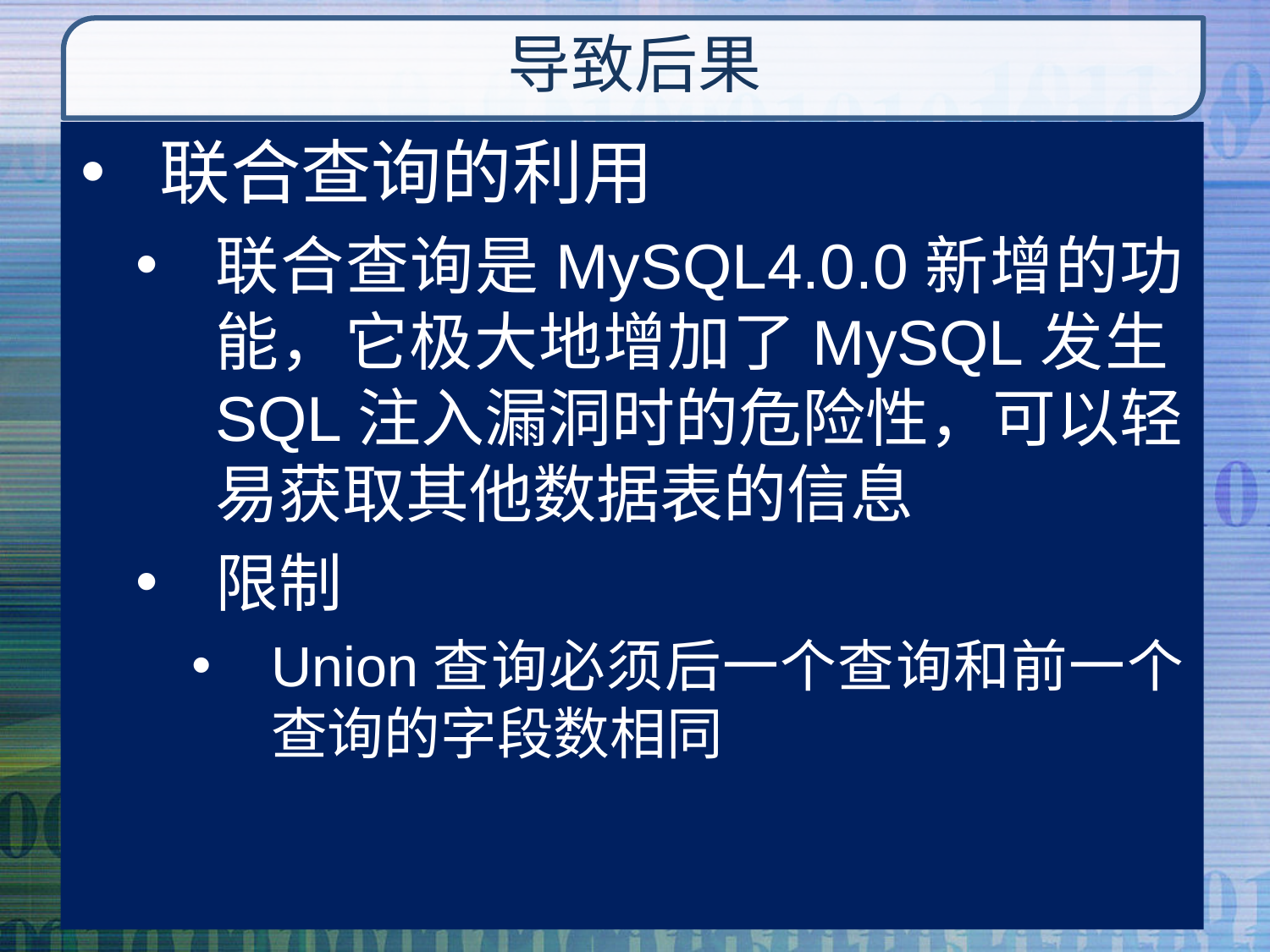

# 导致后果
联合查询的利用
联合查询是MySQL4.0.0新增的功能，它极大地增加了MySQL发生SQL注入漏洞时的危险性，可以轻易获取其他数据表的信息
限制
Union查询必须后一个查询和前一个查询的字段数相同